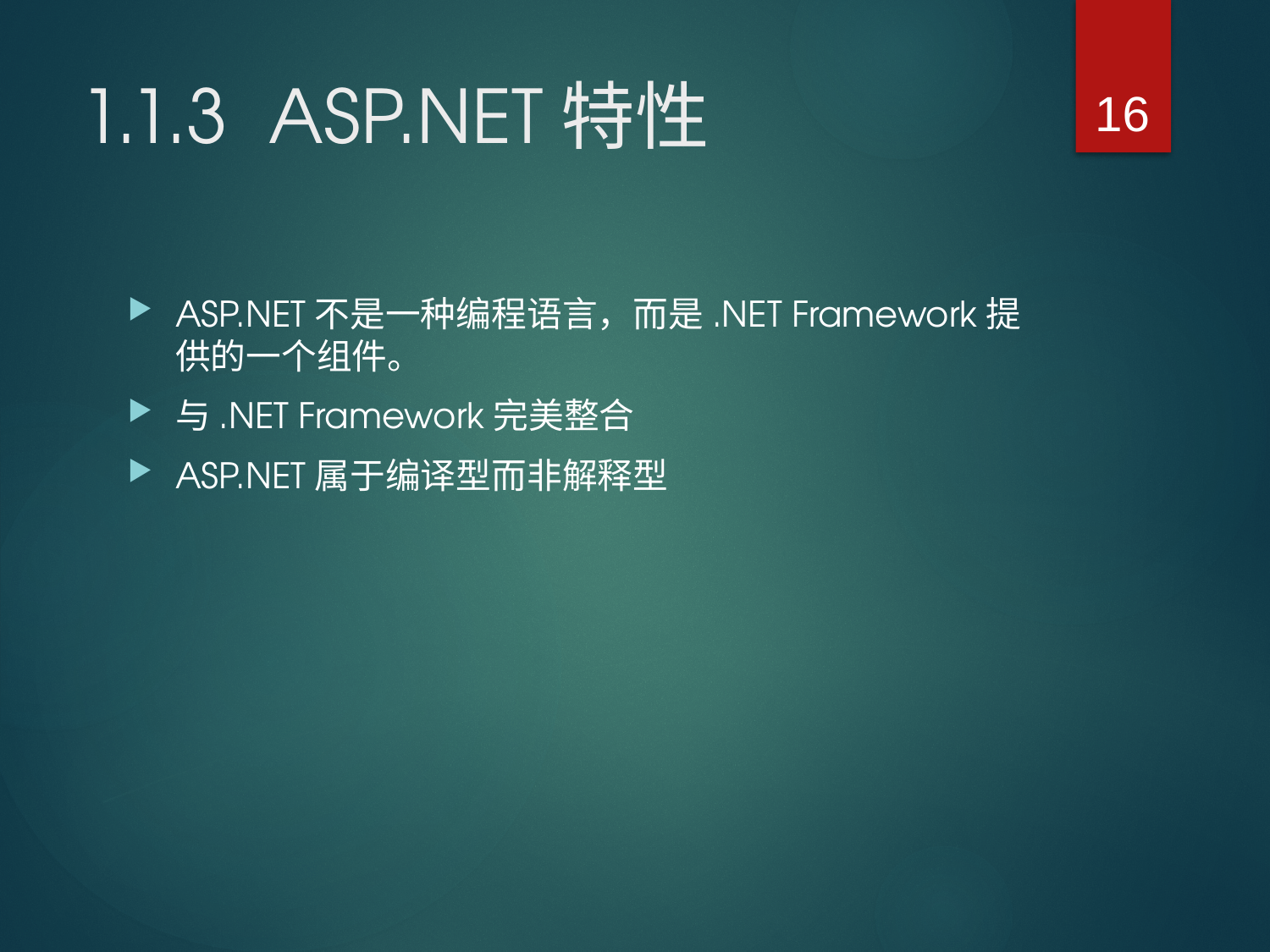

16
# 1.1.3  ASP.NET特性
ASP.NET不是一种编程语言，而是.NET Framework提供的一个组件。
与.NET Framework完美整合
ASP.NET属于编译型而非解释型